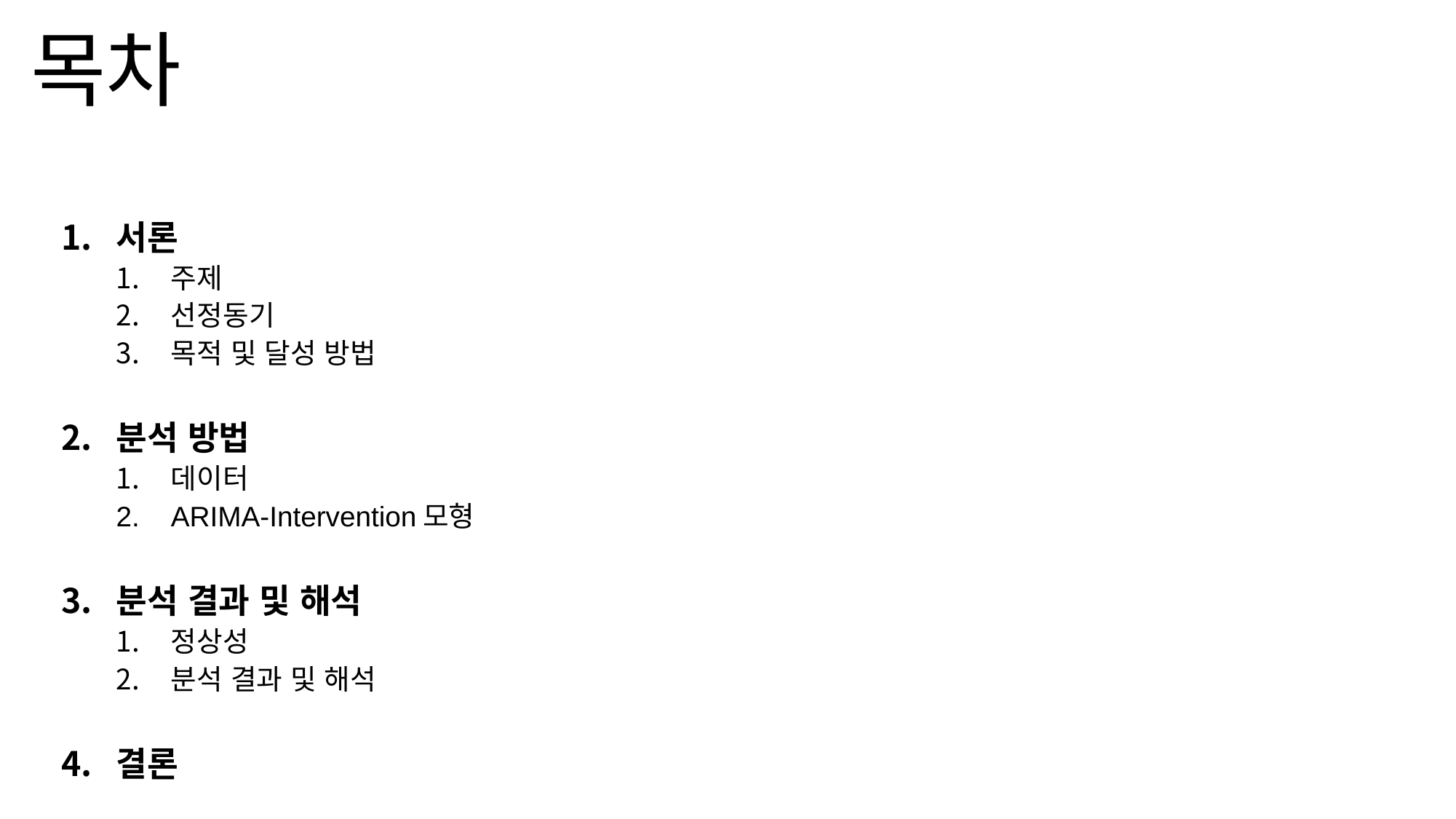

# 목차
서론
주제
선정동기
목적 및 달성 방법

분석 방법
데이터
ARIMA-Intervention모형

분석 결과 및 해석
정상성
분석 결과 및 해석

결론